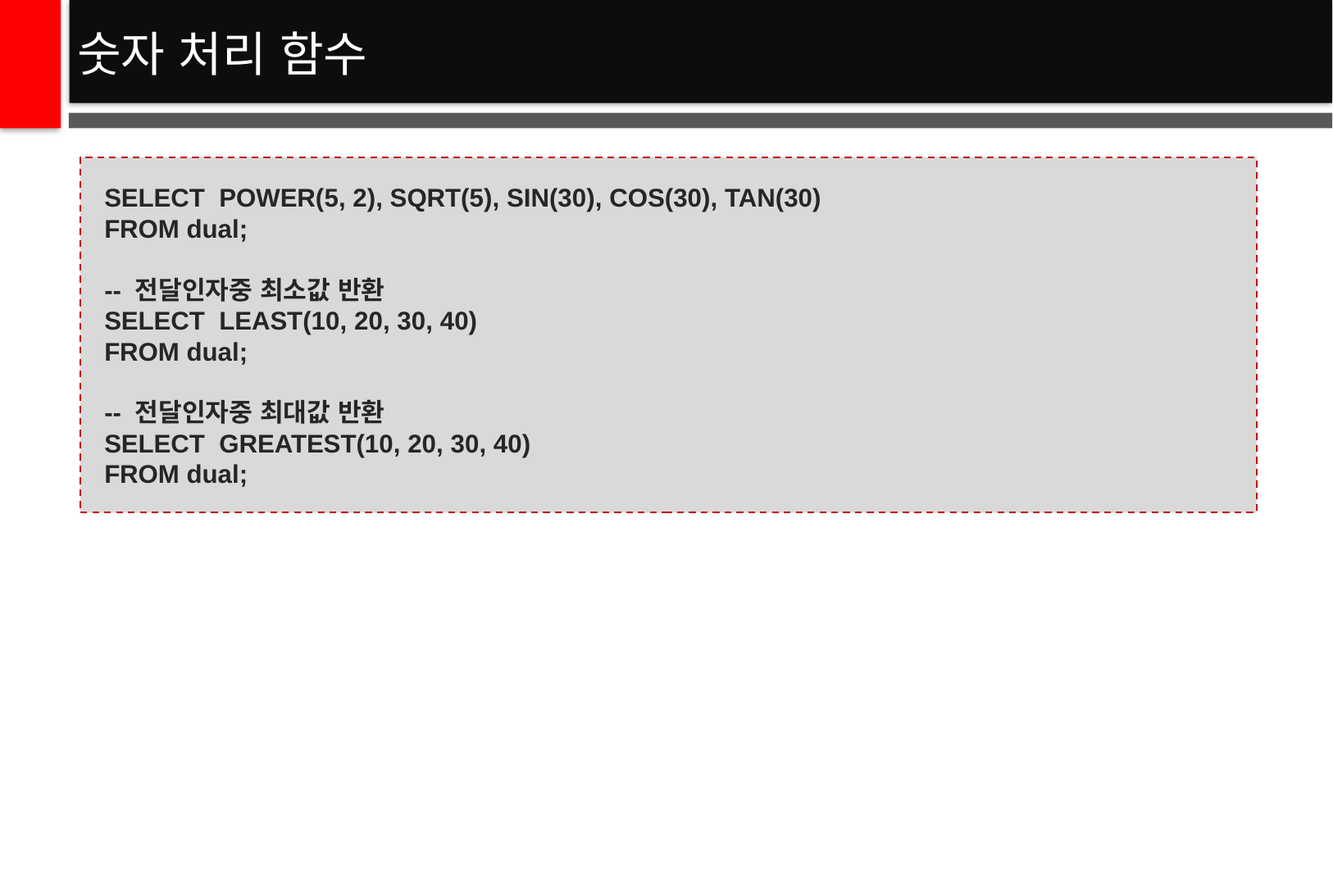

# 숫자 처리 함수
SELECT  POWER(5, 2), SQRT(5), SIN(30), COS(30), TAN(30)
FROM dual;

-- 전달인자중 최소값 반환
SELECT  LEAST(10, 20, 30, 40)
FROM dual;

-- 전달인자중 최대값 반환
SELECT  GREATEST(10, 20, 30, 40)
FROM dual;